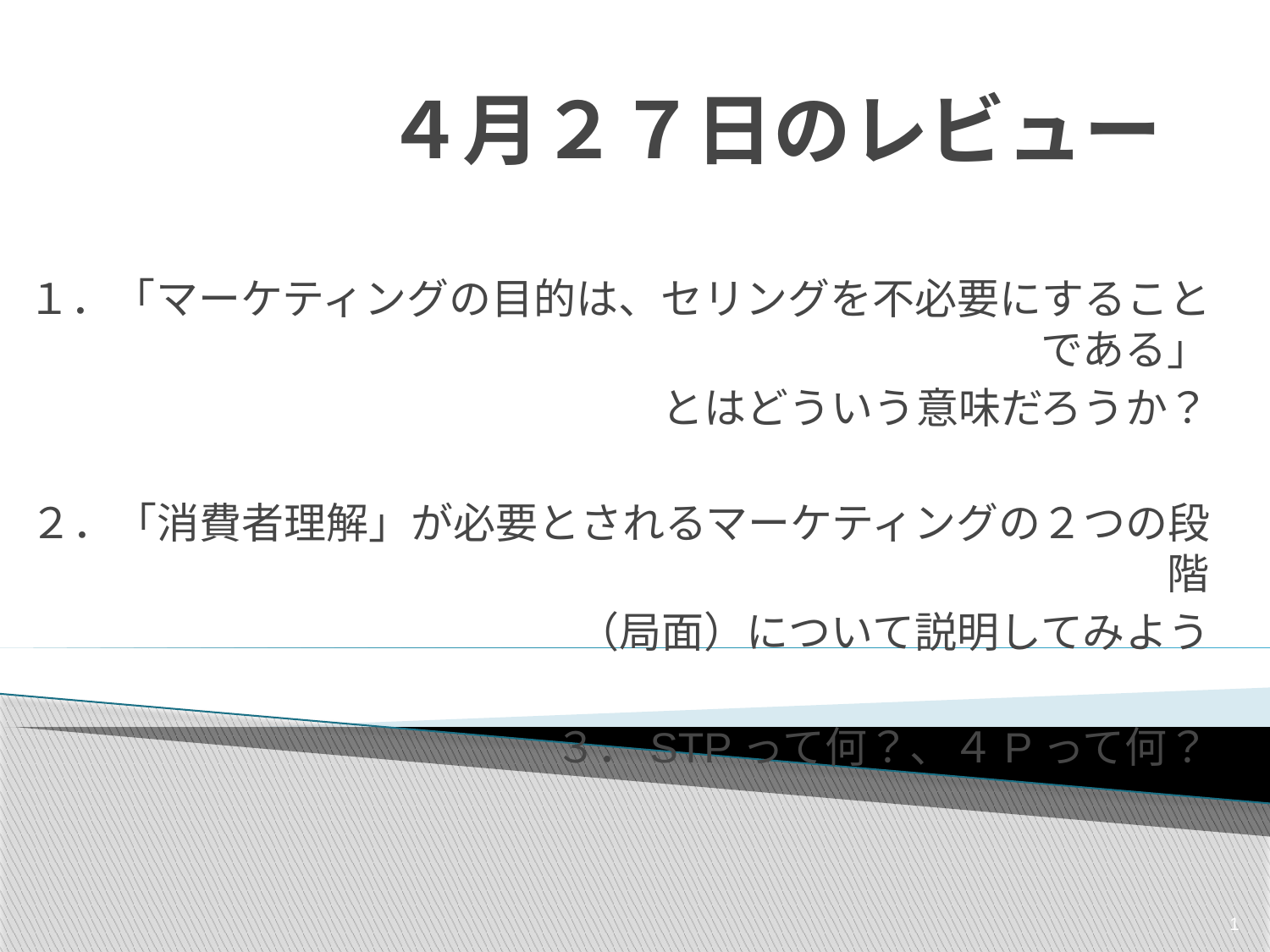

# ４月２７日のレビュー
１．「マーケティングの目的は、セリングを不必要にすることである」
とはどういう意味だろうか？

２．「消費者理解」が必要とされるマーケティングの２つの段階
（局面）について説明してみよう

３．STPって何？、４Pって何？

1